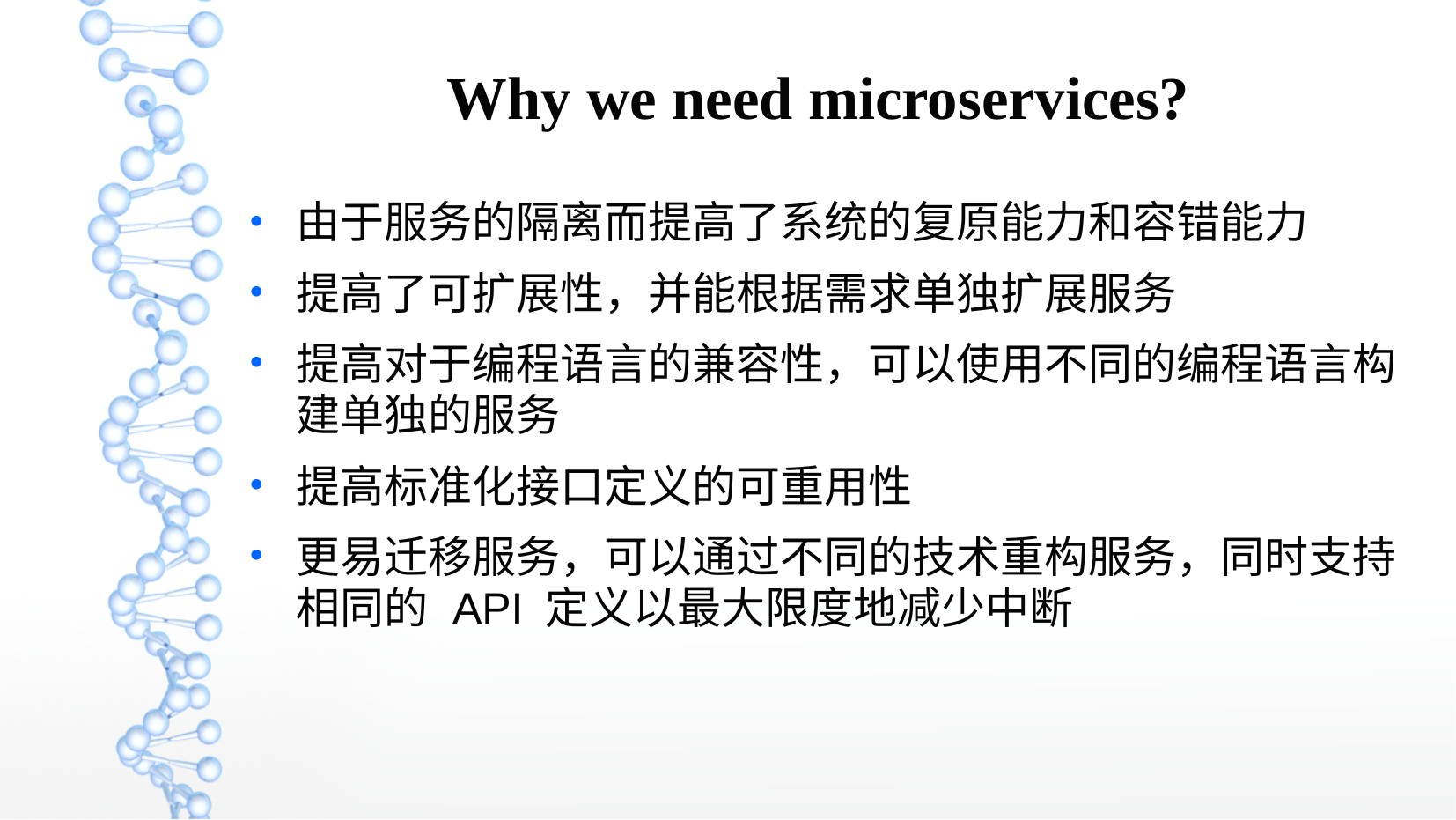

Why we need microservices?
由于服务的隔离而提高了系统的复原能力和容错能力
提高了可扩展性，并能根据需求单独扩展服务
提高对于编程语言的兼容性，可以使用不同的编程语言构建单独的服务
提高标准化接口定义的可重用性
更易迁移服务，可以通过不同的技术重构服务，同时支持相同的 API 定义以最大限度地减少中断